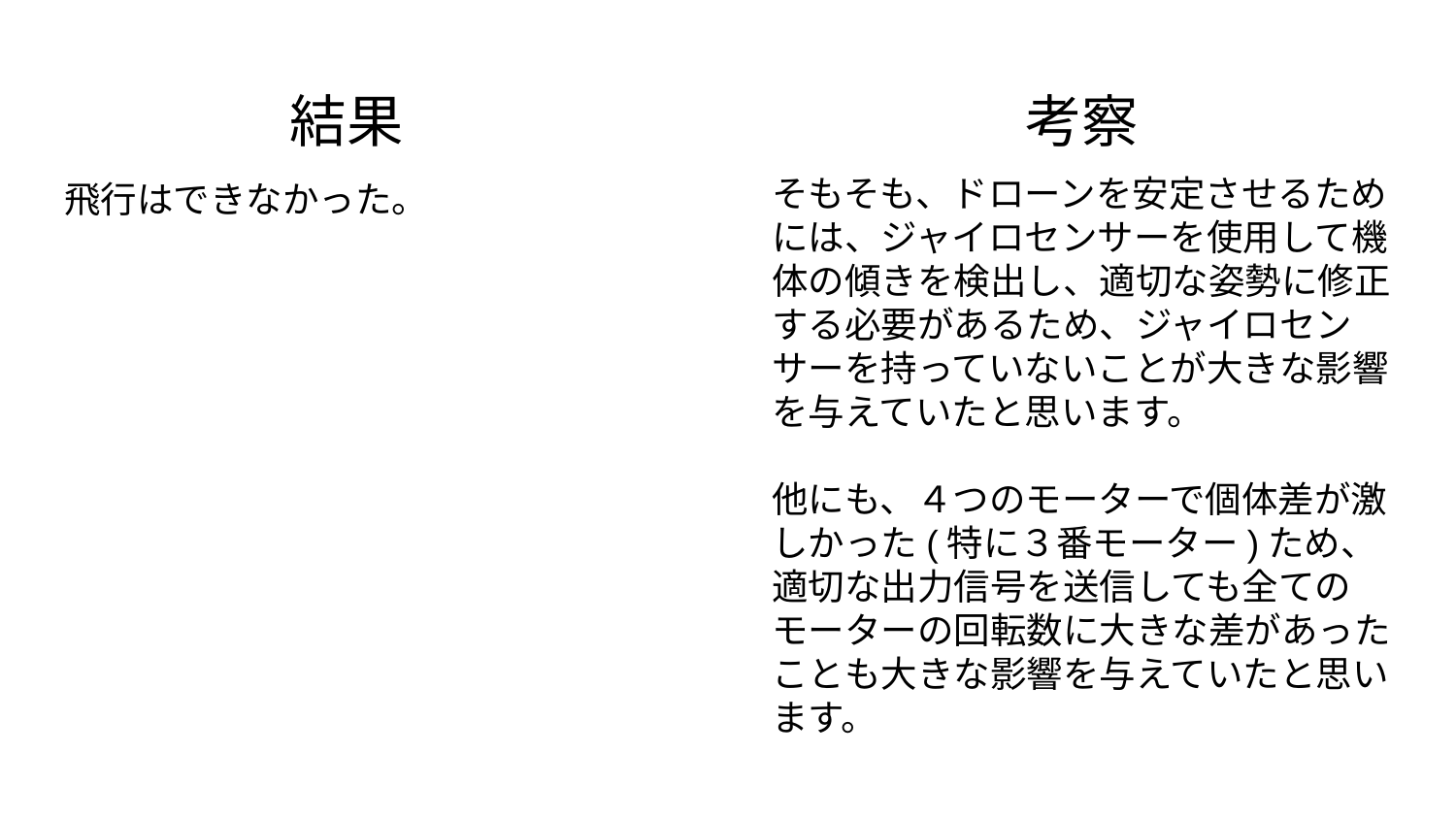

# 結果　　　　　　　　　　　考察
そもそも、ドローンを安定させるためには、ジャイロセンサーを使用して機体の傾きを検出し、適切な姿勢に修正する必要があるため、ジャイロセンサーを持っていないことが大きな影響を与えていたと思います。

他にも、４つのモーターで個体差が激しかった(特に３番モーター)ため、適切な出力信号を送信しても全てのモーターの回転数に大きな差があったことも大きな影響を与えていたと思います。

飛行はできなかった。